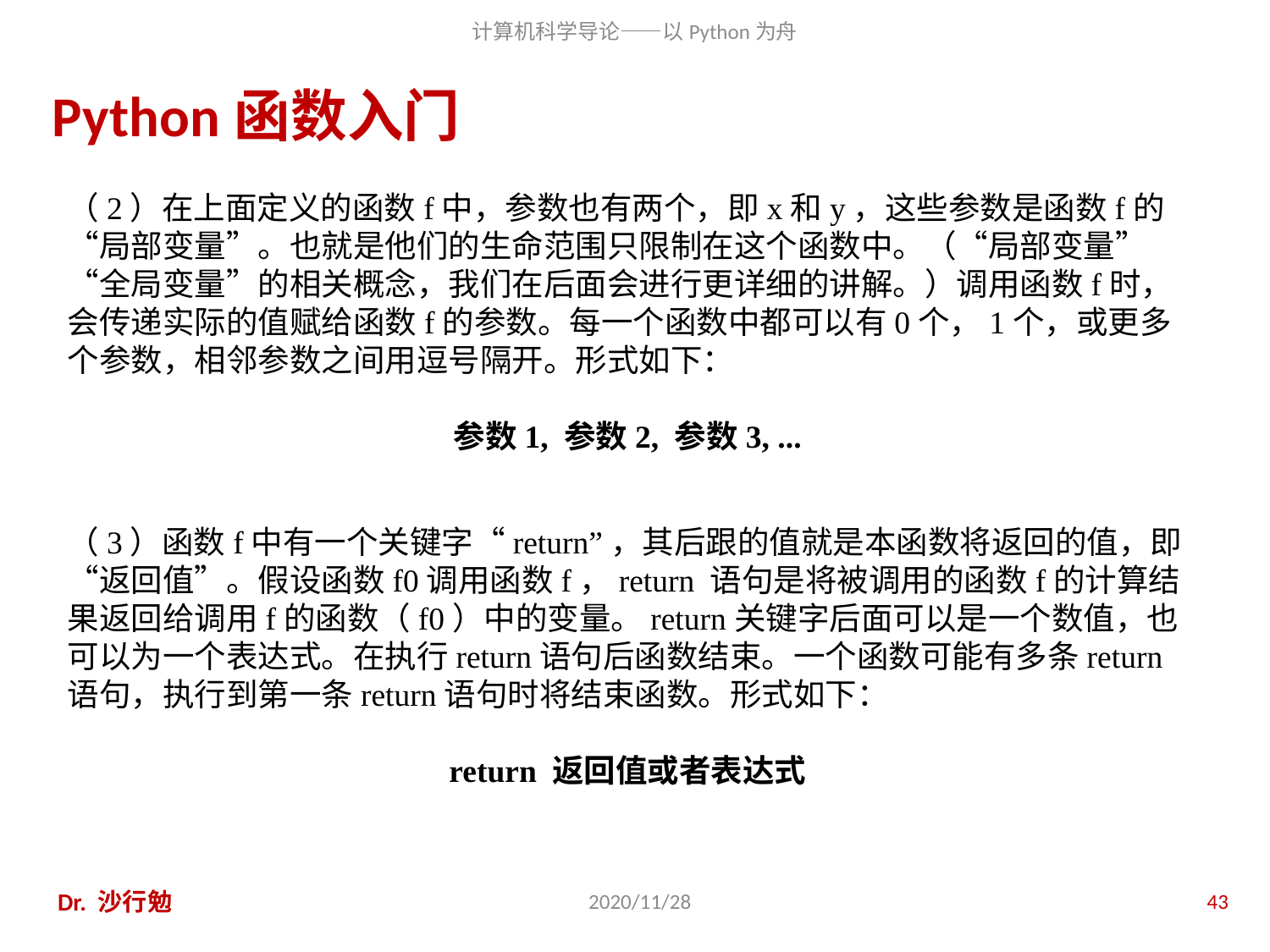

# Python函数入门
（2）在上面定义的函数f中，参数也有两个，即x和y，这些参数是函数f的“局部变量”。也就是他们的生命范围只限制在这个函数中。（“局部变量”“全局变量”的相关概念，我们在后面会进行更详细的讲解。）调用函数f时，会传递实际的值赋给函数f的参数。每一个函数中都可以有0个，1个，或更多个参数，相邻参数之间用逗号隔开。形式如下：

参数1, 参数2, 参数3, ...
（3）函数f中有一个关键字“return”，其后跟的值就是本函数将返回的值，即“返回值”。假设函数f0调用函数f，return 语句是将被调用的函数f的计算结果返回给调用f的函数（f0）中的变量。return关键字后面可以是一个数值，也可以为一个表达式。在执行return语句后函数结束。一个函数可能有多条return语句，执行到第一条return语句时将结束函数。形式如下：

return 返回值或者表达式
Dr. 沙行勉
2020/11/28
43